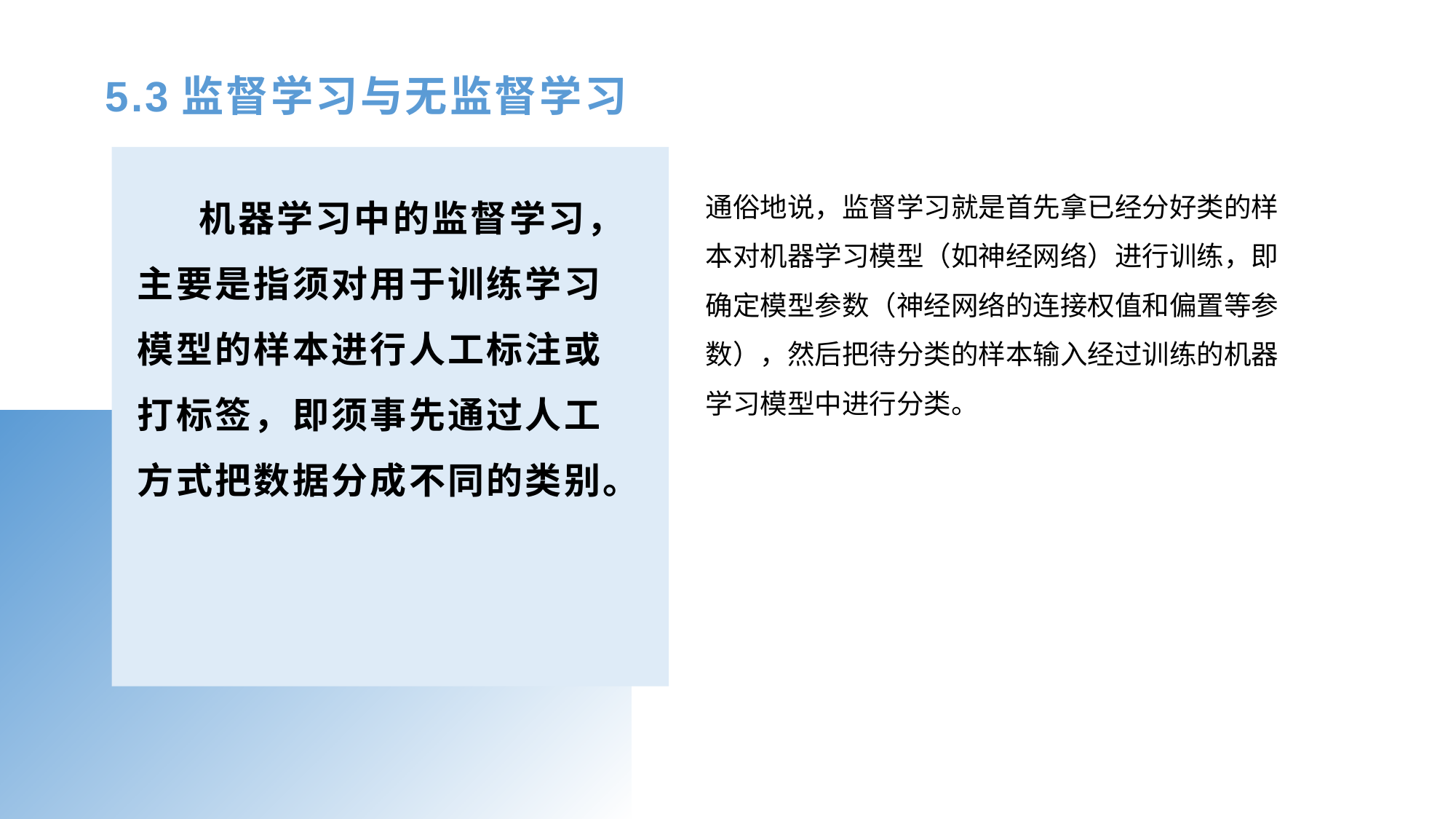

5.3监督学习与无监督学习

     机器学习中的监督学习，主要是指须对用于训练学习模型的样本进行人工标注或打标签，即须事先通过人工方式把数据分成不同的类别。
通俗地说，监督学习就是首先拿已经分好类的样本对机器学习模型（如神经网络）进行训练，即确定模型参数（神经网络的连接权值和偏置等参数），然后把待分类的样本输入经过训练的机器学习模型中进行分类。